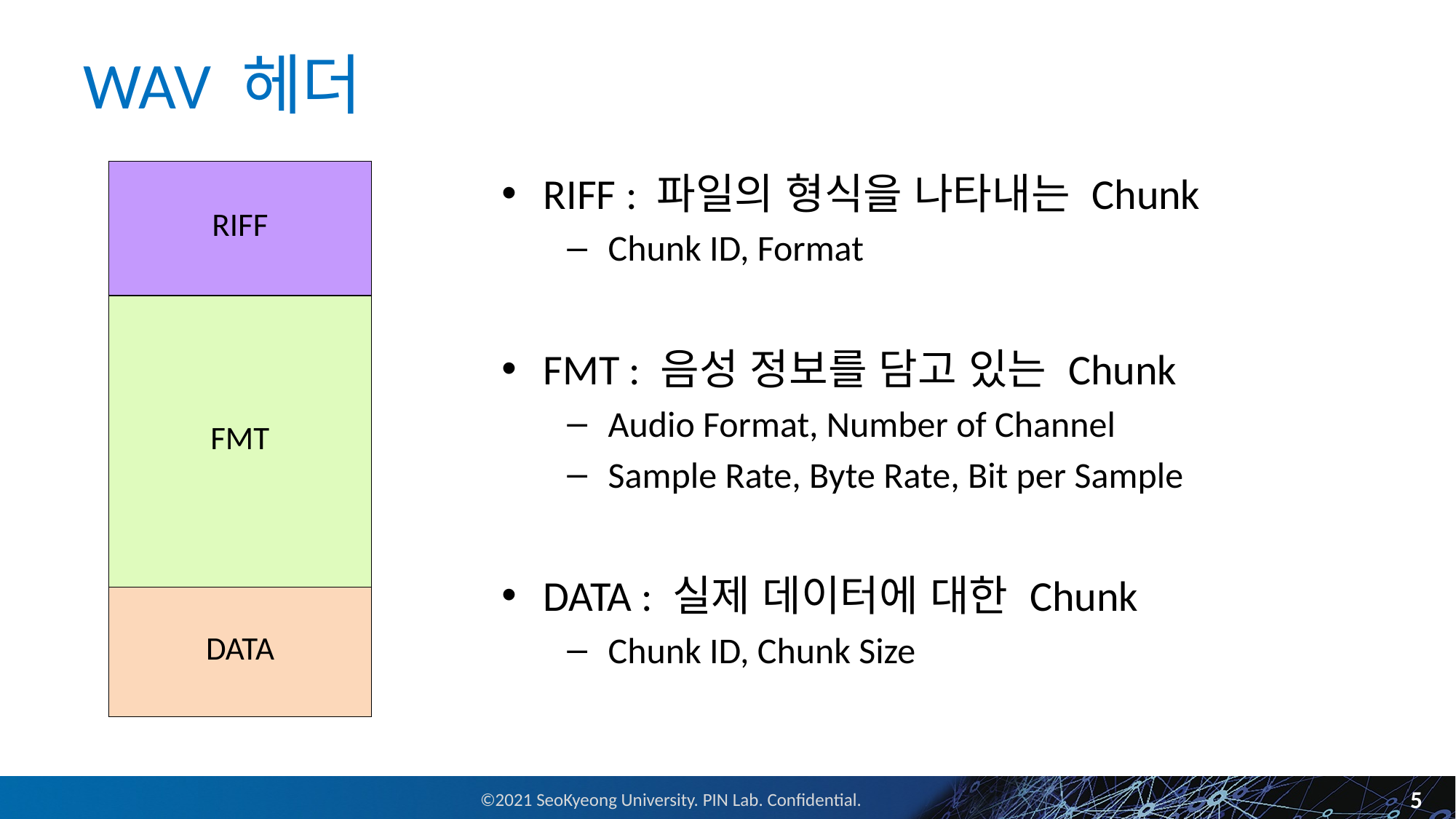

# WAV 헤더
| RIFF |
| --- |
| FMT |
| DATA |
RIFF : 파일의 형식을 나타내는 Chunk
Chunk ID, Format

FMT : 음성 정보를 담고 있는 Chunk
Audio Format, Number of Channel
Sample Rate, Byte Rate, Bit per Sample

DATA : 실제 데이터에 대한 Chunk
Chunk ID, Chunk Size

5